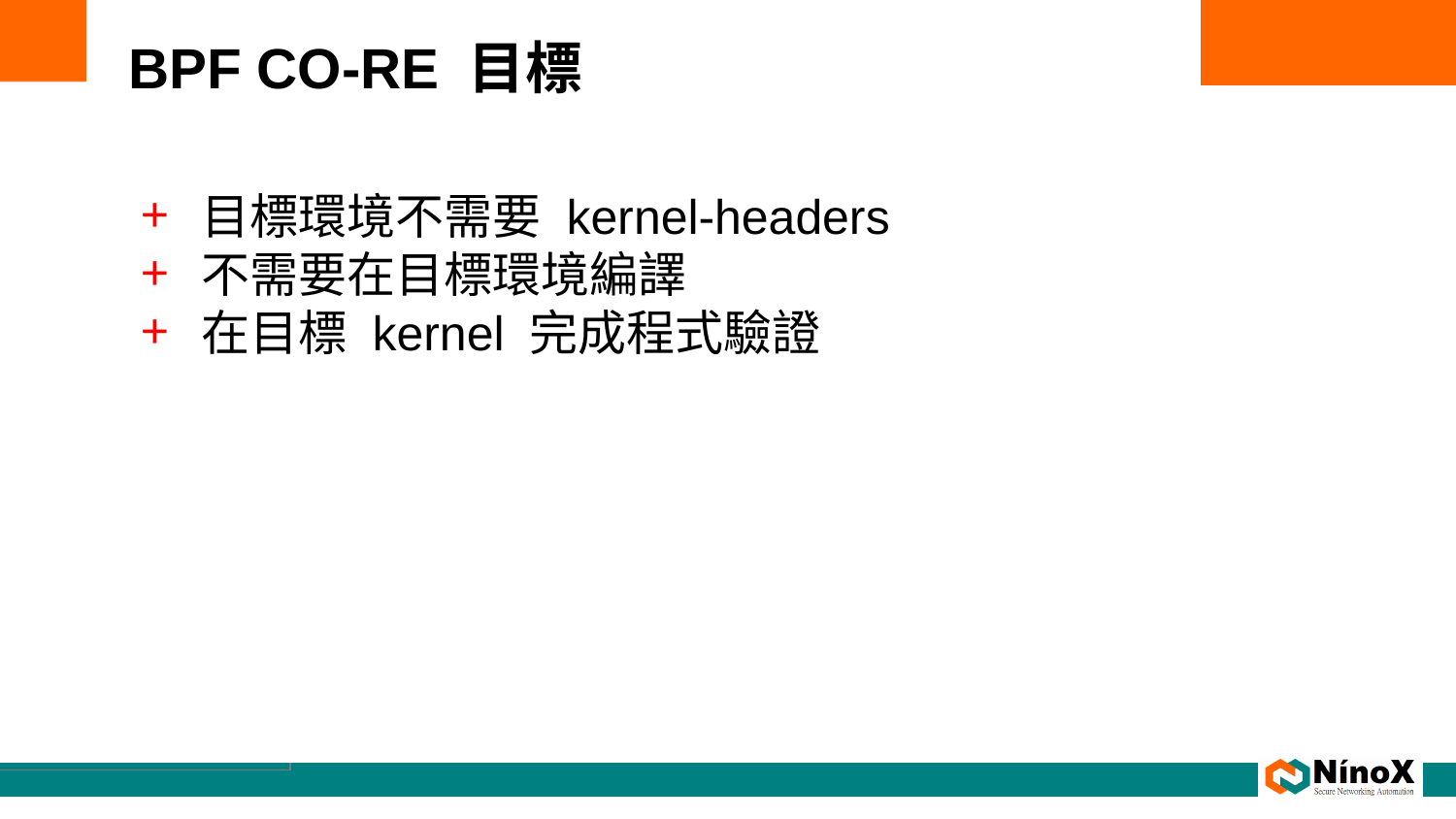

# BPF CO-RE 目標
目標環境不需要 kernel-headers
不需要在目標環境編譯
在目標 kernel 完成程式驗證